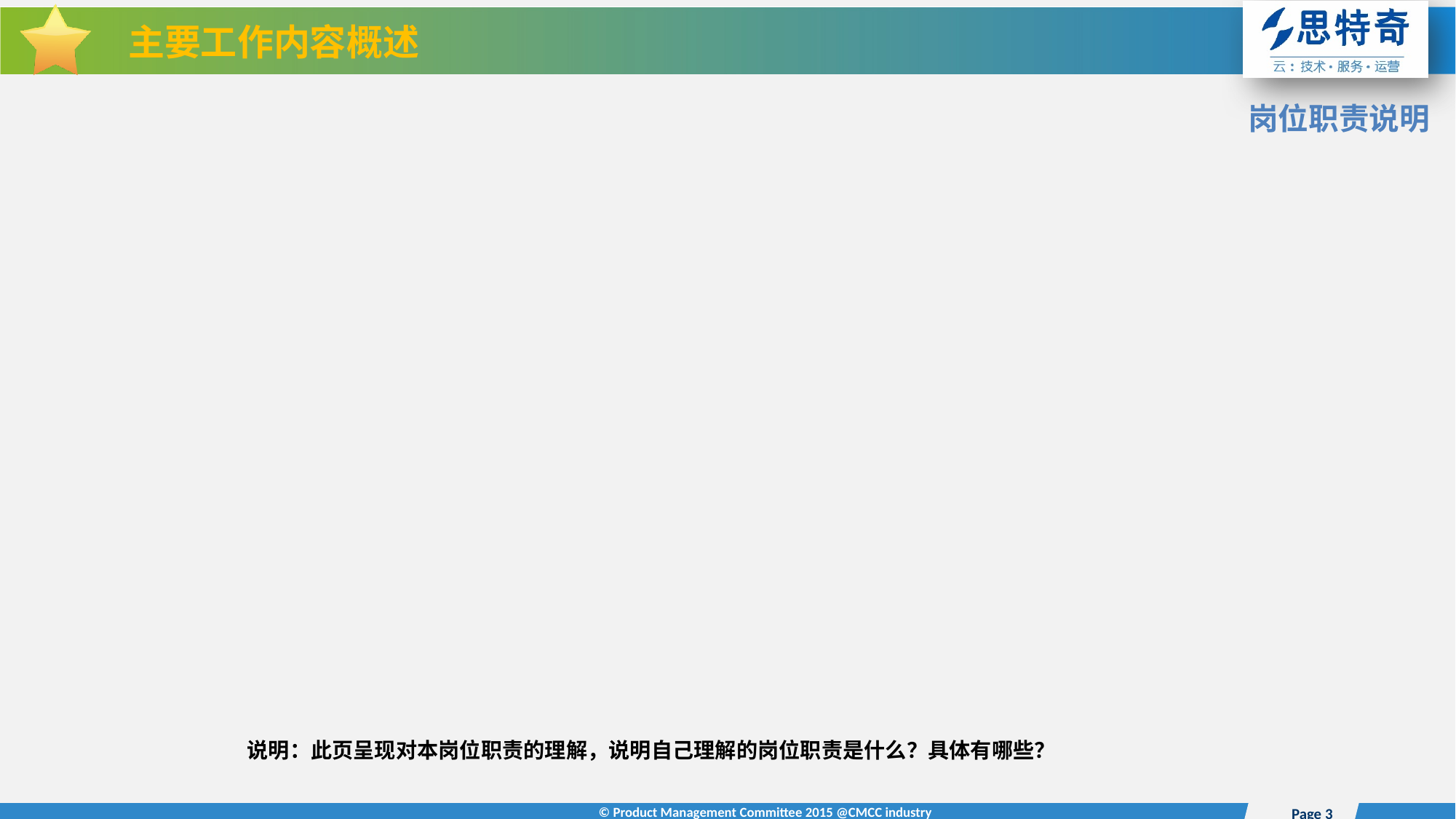

主要工作内容概述
岗位职责说明

说明：此页呈现对本岗位职责的理解，说明自己理解的岗位职责是什么？具体有哪些？